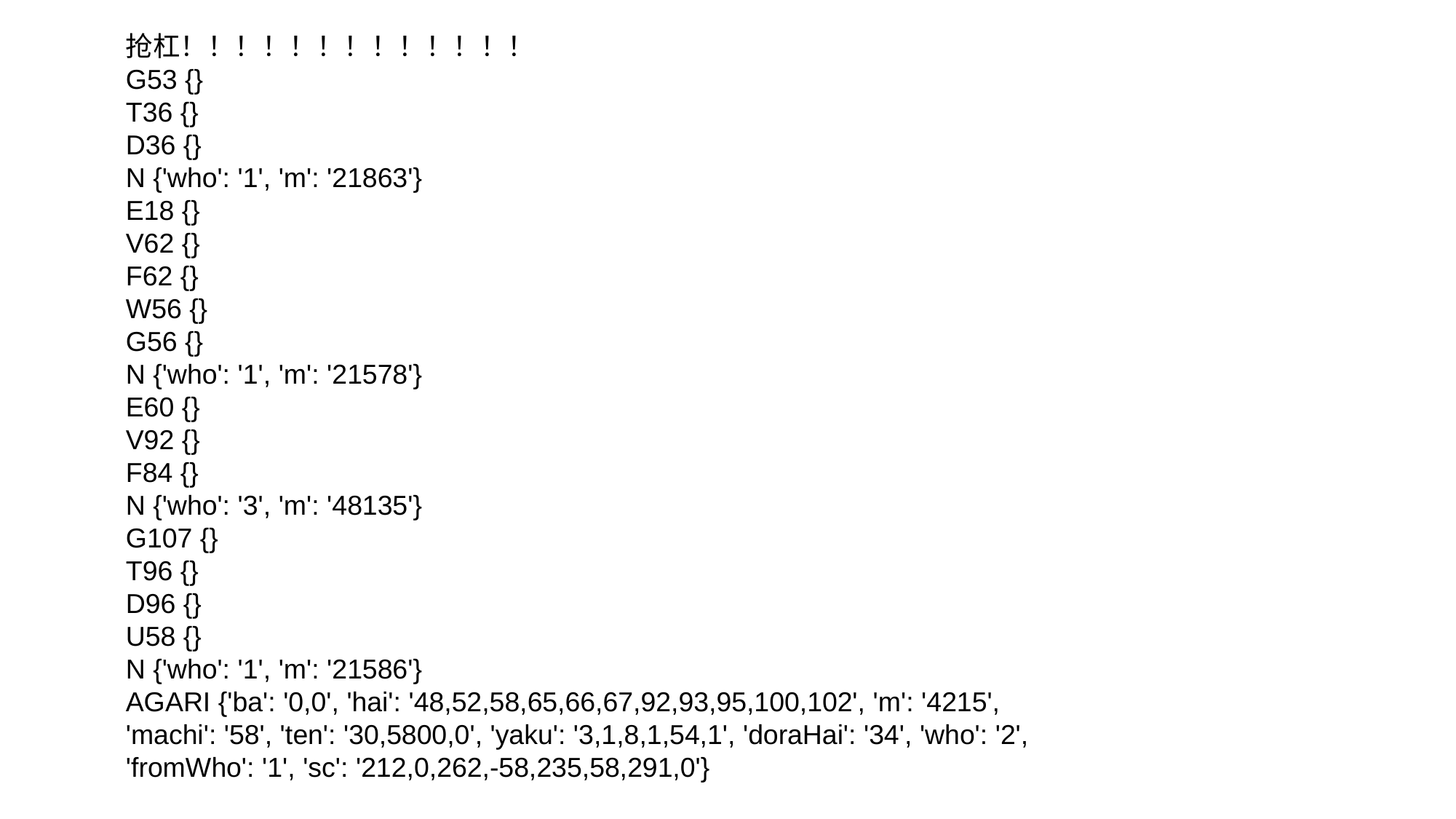

抢杠！！！！！！！！！！！！！
G53 {}
T36 {}
D36 {}
N {'who': '1', 'm': '21863'}
E18 {}
V62 {}
F62 {}
W56 {}
G56 {}
N {'who': '1', 'm': '21578'}
E60 {}
V92 {}
F84 {}
N {'who': '3', 'm': '48135'}
G107 {}
T96 {}
D96 {}
U58 {}
N {'who': '1', 'm': '21586'}
AGARI {'ba': '0,0', 'hai': '48,52,58,65,66,67,92,93,95,100,102', 'm': '4215', 'machi': '58', 'ten': '30,5800,0', 'yaku': '3,1,8,1,54,1', 'doraHai': '34', 'who': '2', 'fromWho': '1', 'sc': '212,0,262,-58,235,58,291,0'}